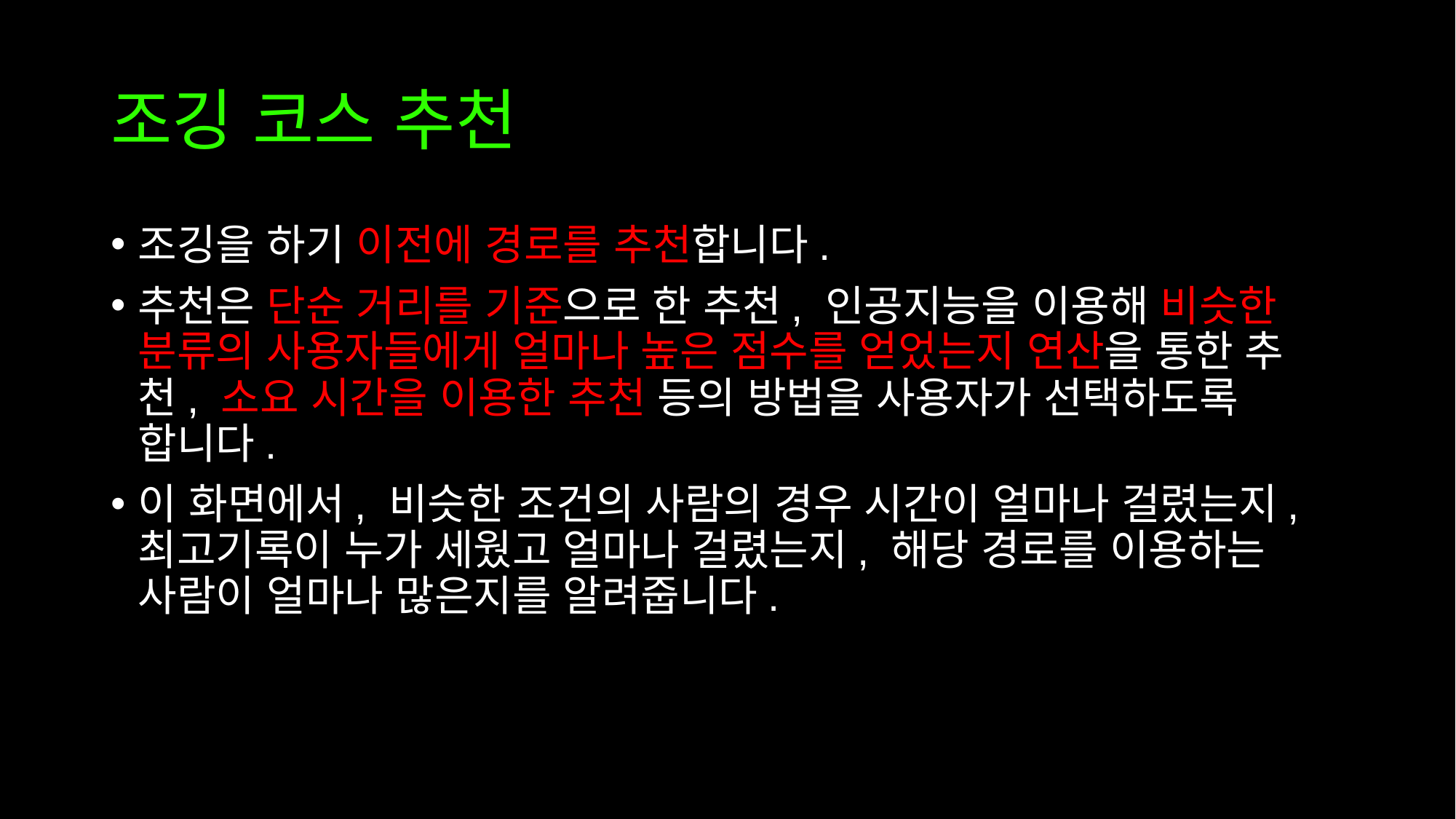

# 조깅 코스 추천
조깅을 하기 이전에 경로를 추천합니다.
추천은 단순 거리를 기준으로 한 추천, 인공지능을 이용해 비슷한 분류의 사용자들에게 얼마나 높은 점수를 얻었는지 연산을 통한 추천, 소요 시간을 이용한 추천 등의 방법을 사용자가 선택하도록 합니다.
이 화면에서, 비슷한 조건의 사람의 경우 시간이 얼마나 걸렸는지, 최고기록이 누가 세웠고 얼마나 걸렸는지, 해당 경로를 이용하는 사람이 얼마나 많은지를 알려줍니다.